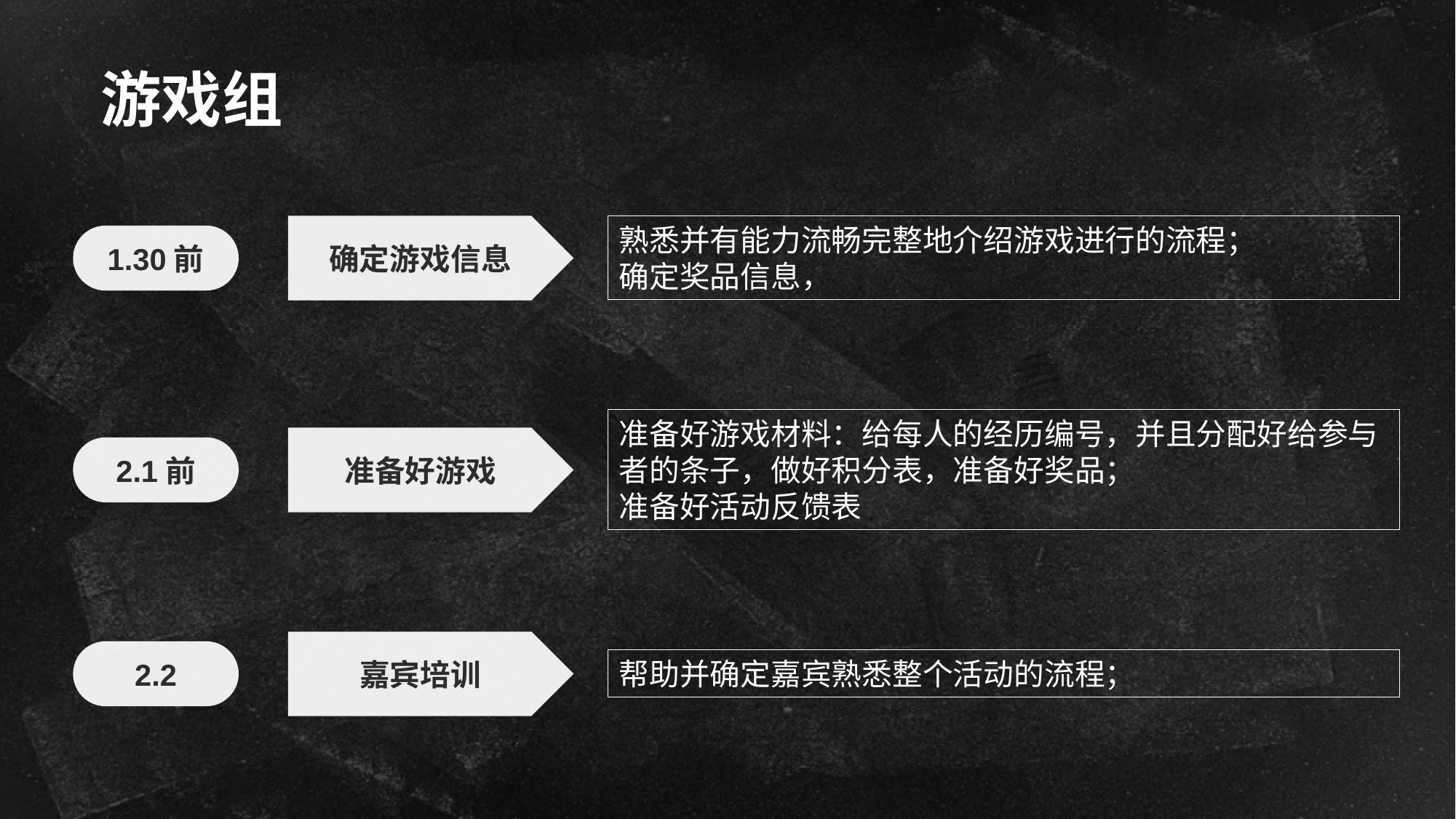

# 游戏组
确定游戏信息
熟悉并有能力流畅完整地介绍游戏进行的流程；
确定奖品信息，
1.30前
准备好游戏材料：给每人的经历编号，并且分配好给参与者的条子，做好积分表，准备好奖品；
准备好活动反馈表
准备好游戏
2.1前
嘉宾培训
2.2
帮助并确定嘉宾熟悉整个活动的流程；